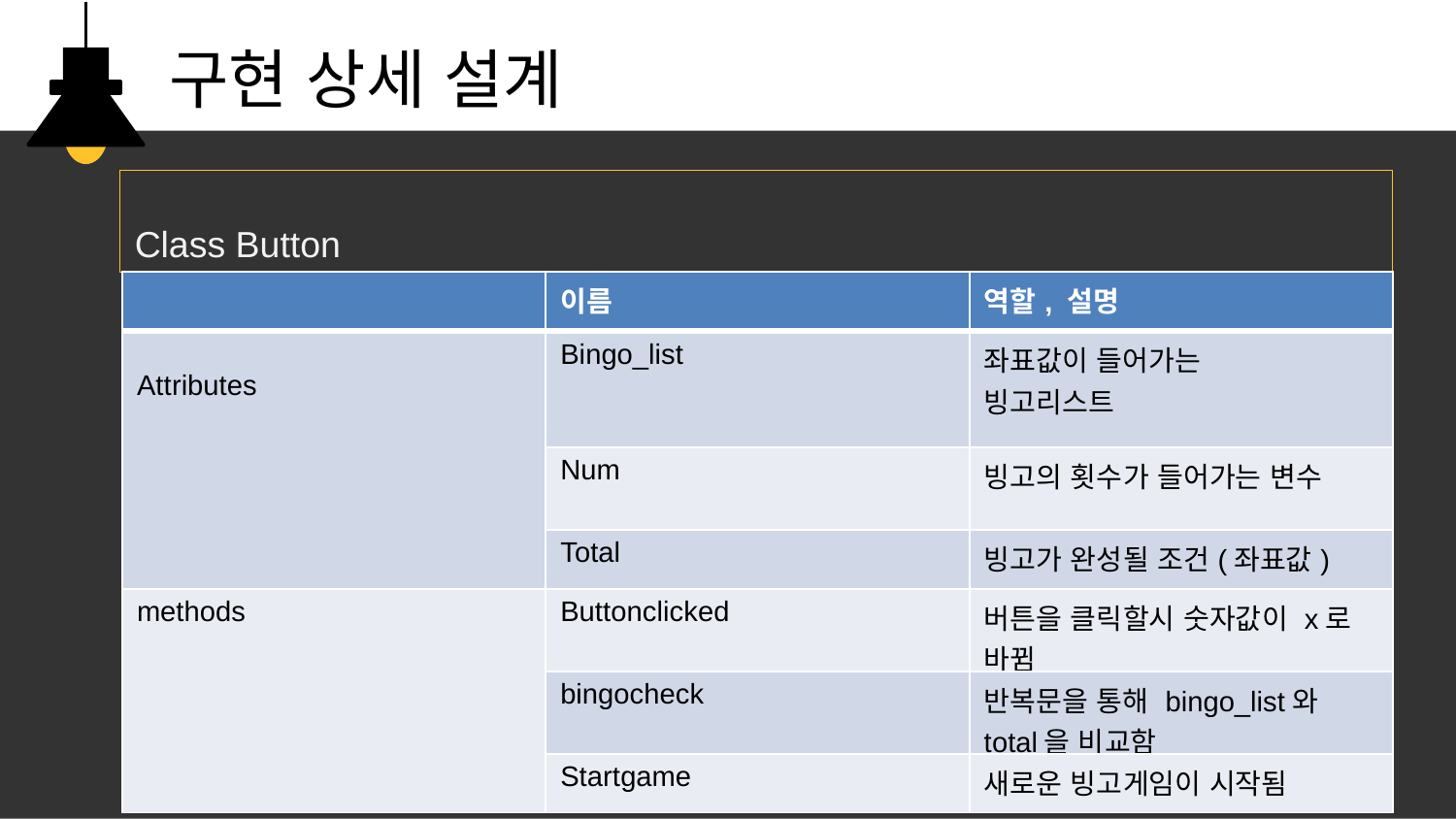

구현 상세 설계
Class Button
|  | 이름 | 역할, 설명 |
| --- | --- | --- |
| Attributes | Bingo\_list | 좌표값이 들어가는 빙고리스트 |
|  | Num | 빙고의 횟수가 들어가는 변수 |
|  | Total | 빙고가 완성될 조건(좌표값) |
| methods | Buttonclicked | 버튼을 클릭할시 숫자값이 x로 바뀜 |
|  | bingocheck | 반복문을 통해 bingo\_list와 total을 비교함 |
|  | Startgame | 새로운 빙고게임이 시작됨 |